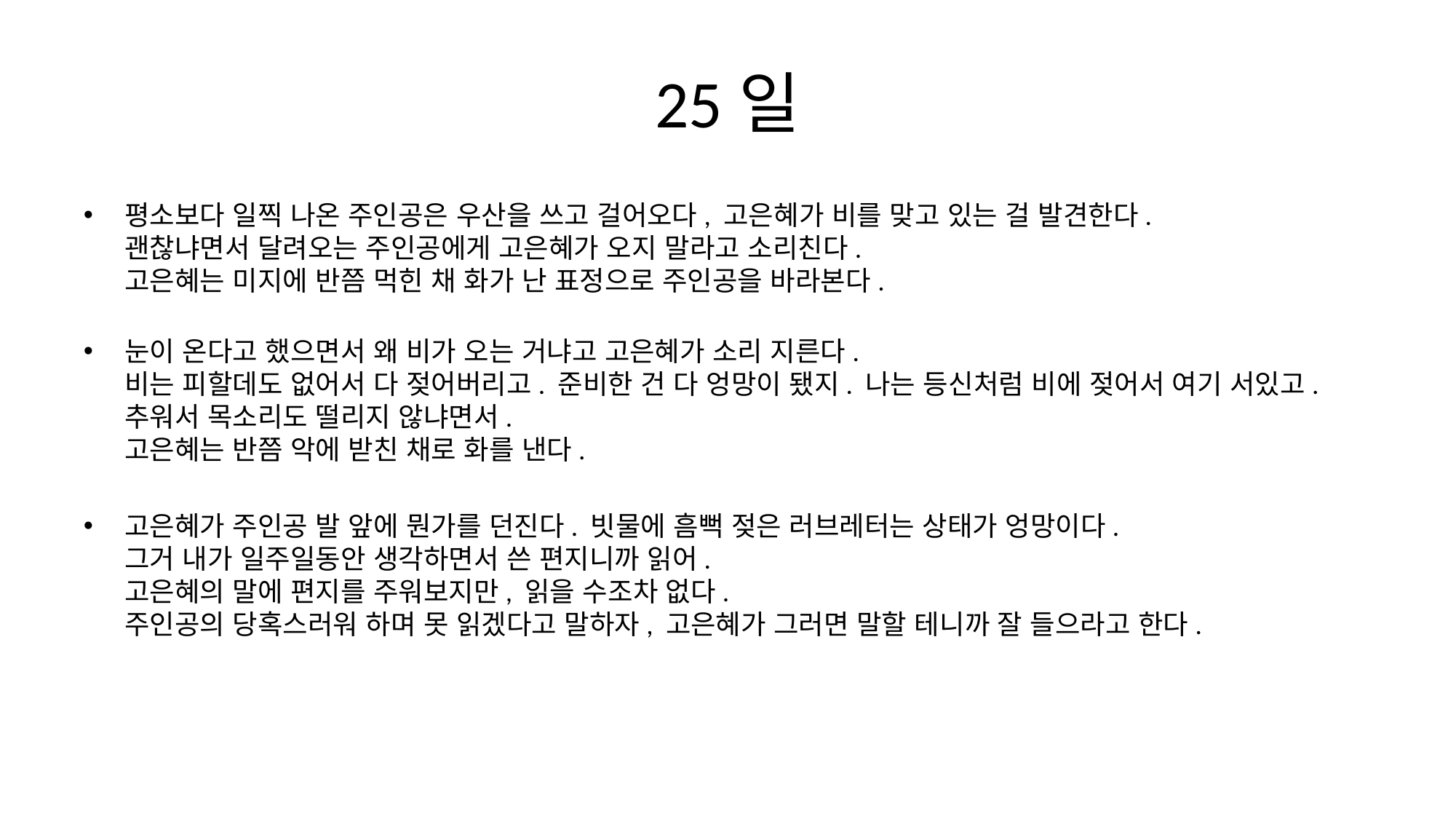

# 25일
평소보다 일찍 나온 주인공은 우산을 쓰고 걸어오다, 고은혜가 비를 맞고 있는 걸 발견한다.
괜찮냐면서 달려오는 주인공에게 고은혜가 오지 말라고 소리친다.
고은혜는 미지에 반쯤 먹힌 채 화가 난 표정으로 주인공을 바라본다.
눈이 온다고 했으면서 왜 비가 오는 거냐고 고은혜가 소리 지른다.
비는 피할데도 없어서 다 젖어버리고. 준비한 건 다 엉망이 됐지. 나는 등신처럼 비에 젖어서 여기 서있고.
추워서 목소리도 떨리지 않냐면서.
고은혜는 반쯤 악에 받친 채로 화를 낸다.

고은혜가 주인공 발 앞에 뭔가를 던진다. 빗물에 흠뻑 젖은 러브레터는 상태가 엉망이다.
그거 내가 일주일동안 생각하면서 쓴 편지니까 읽어.
고은혜의 말에 편지를 주워보지만, 읽을 수조차 없다.
주인공의 당혹스러워 하며 못 읽겠다고 말하자, 고은혜가 그러면 말할 테니까 잘 들으라고 한다.